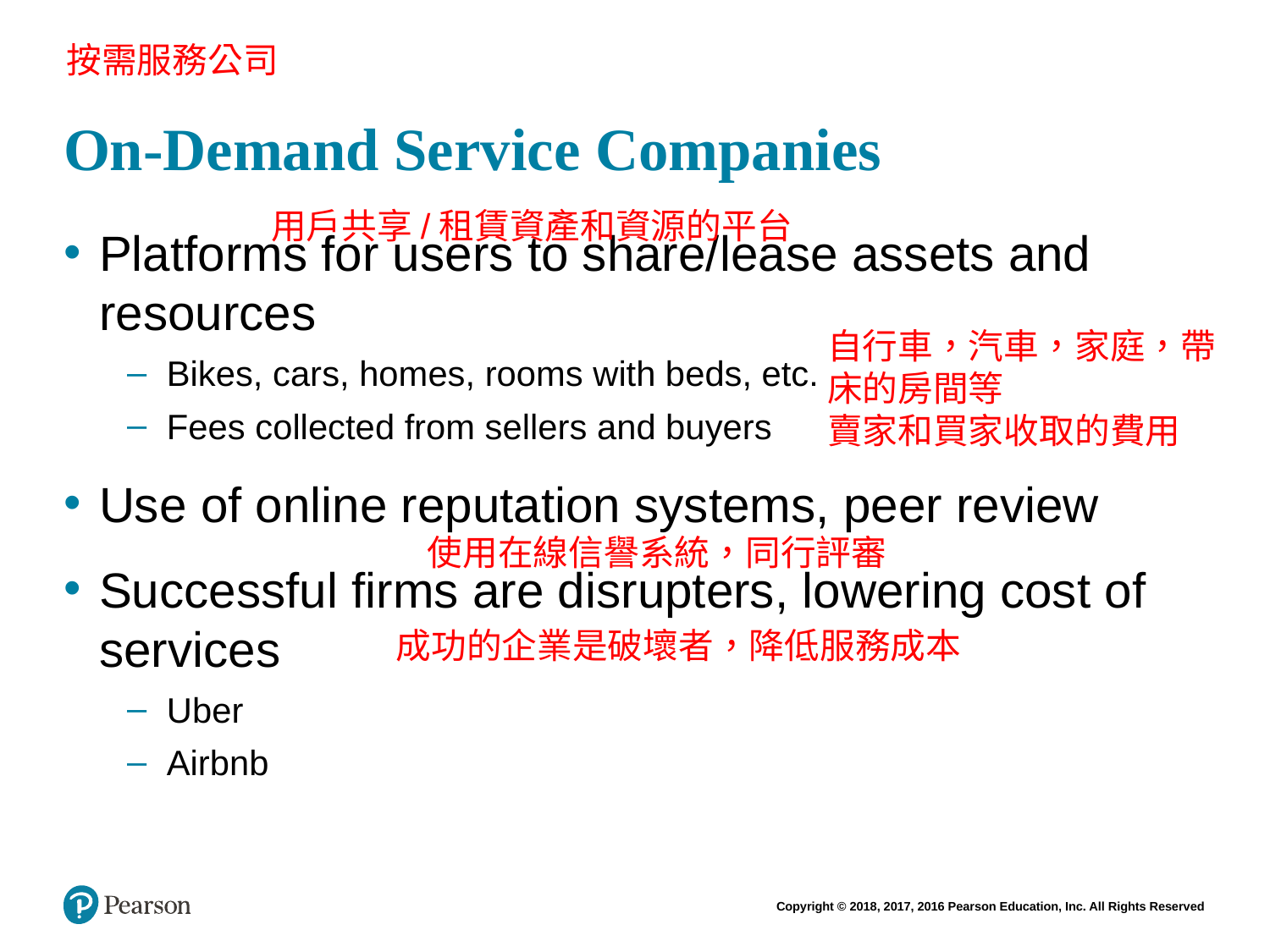

# On-Demand Service Companies
按需服務公司
用戶共享/租賃資產和資源的平台
Platforms for users to share/lease assets and resources
Bikes, cars, homes, rooms with beds, etc.
Fees collected from sellers and buyers
Use of online reputation systems, peer review
Successful firms are disrupters, lowering cost of services
Uber
Airbnb
自行車，汽車，家庭，帶床的房間等
賣家和買家收取的費用
使用在線信譽系統，同行評審
成功的企業是破壞者，降低服務成本